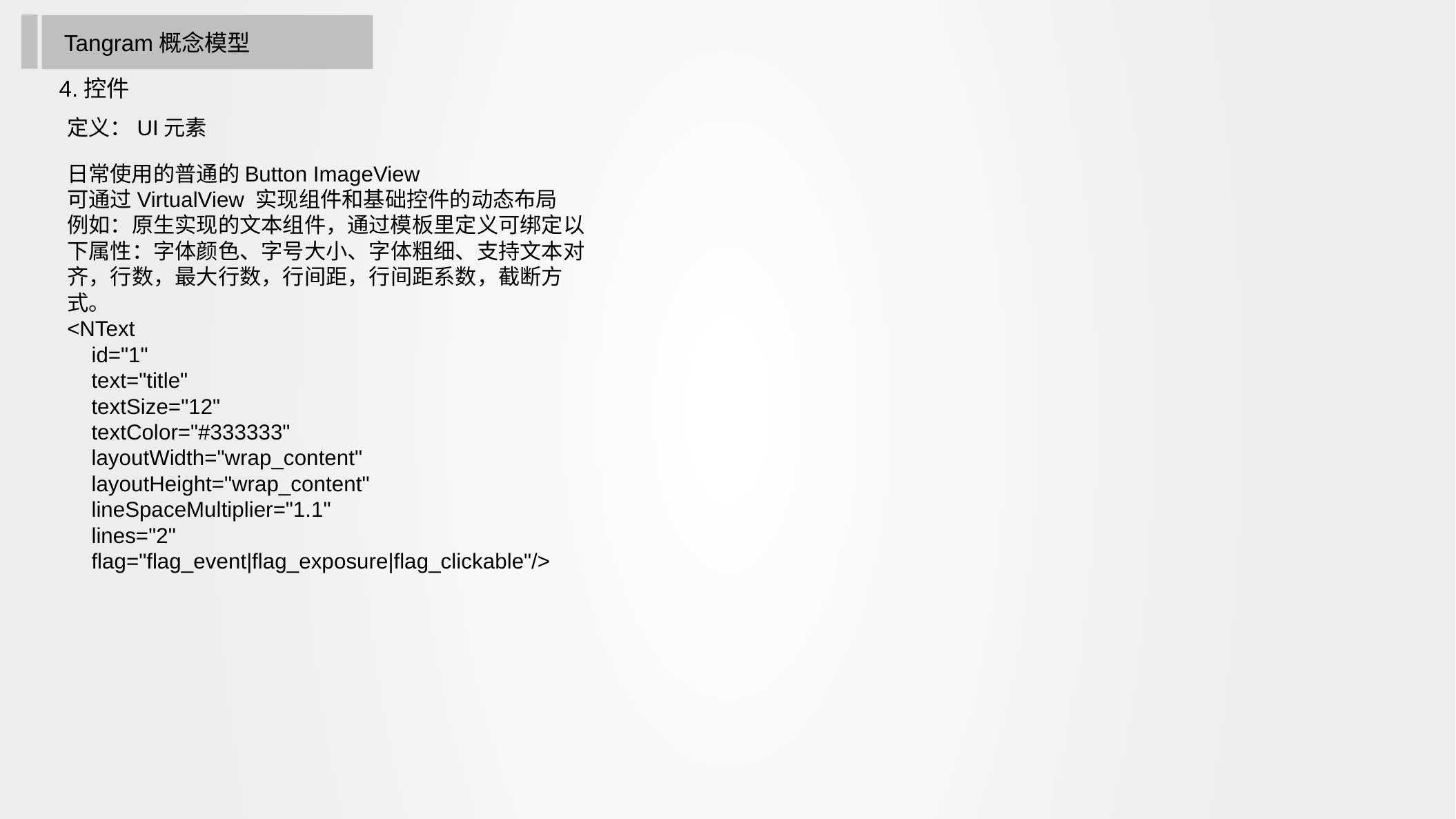

Tangram概念模型
4.控件

定义：UI元素
日常使用的普通的Button ImageView
可通过VirtualView 实现组件和基础控件的动态布局
例如：原生实现的文本组件，通过模板里定义可绑定以下属性：字体颜色、字号大小、字体粗细、支持文本对齐，行数，最大行数，行间距，行间距系数，截断方式。
<NText
    id="1"
    text="title"
    textSize="12"
    textColor="#333333"
    layoutWidth="wrap_content"
    layoutHeight="wrap_content"
    lineSpaceMultiplier="1.1"
    lines="2"
    flag="flag_event|flag_exposure|flag_clickable"/>